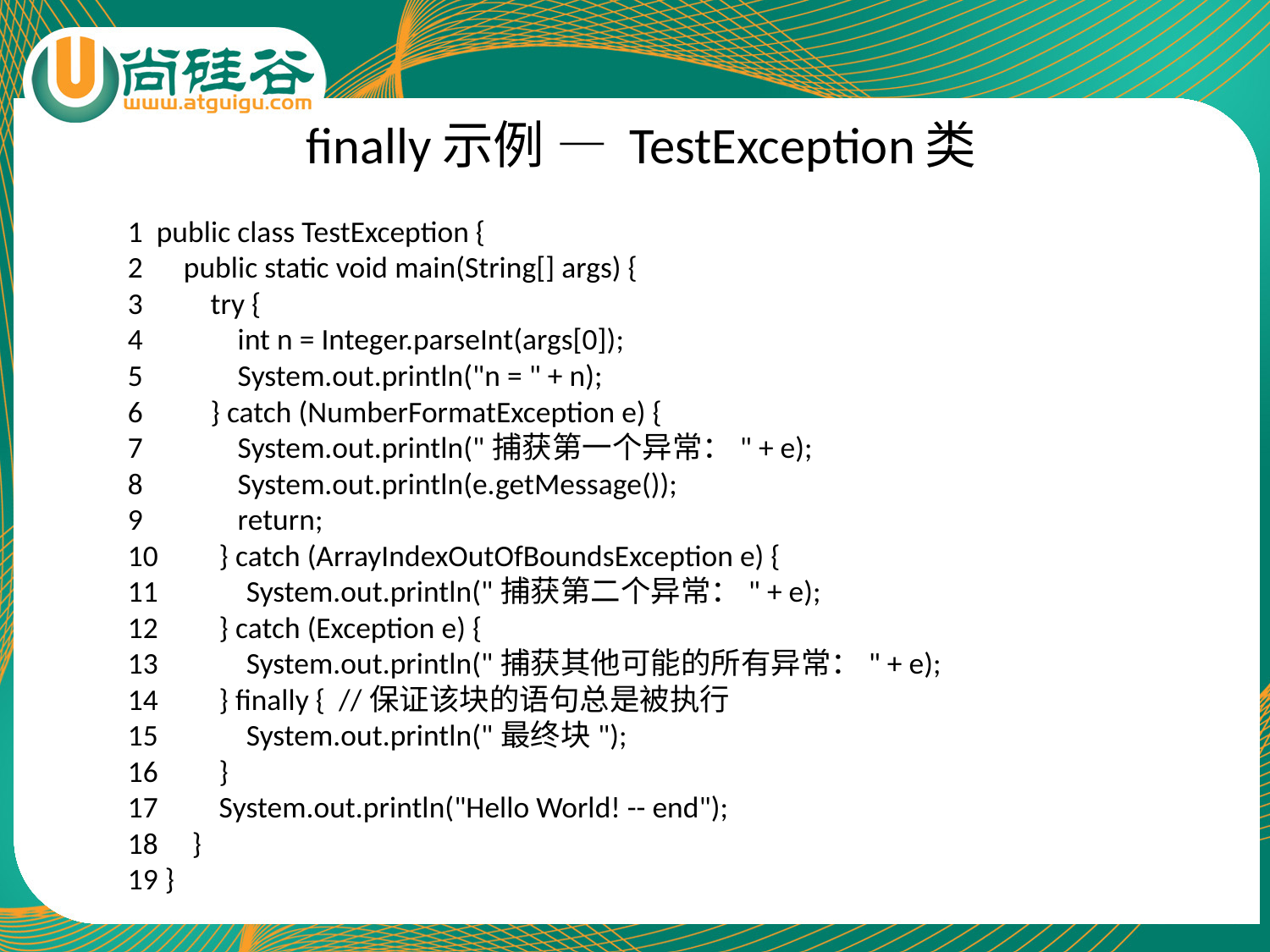

# finally示例 — TestException类
1  public class TestException {
2      public static void main(String[] args) {
3          try {
4              int n = Integer.parseInt(args[0]);
5              System.out.println("n = " + n);
6          } catch (NumberFormatException e) {
7              System.out.println("捕获第一个异常：" + e);
8              System.out.println(e.getMessage());
9              return;
10         } catch (ArrayIndexOutOfBoundsException e) {
11             System.out.println("捕获第二个异常：" + e);
12         } catch (Exception e) {
13             System.out.println("捕获其他可能的所有异常：" + e);
14         } finally {  //保证该块的语句总是被执行
15             System.out.println("最终块");
16         }
17         System.out.println("Hello World! -- end");
18     }
19 }